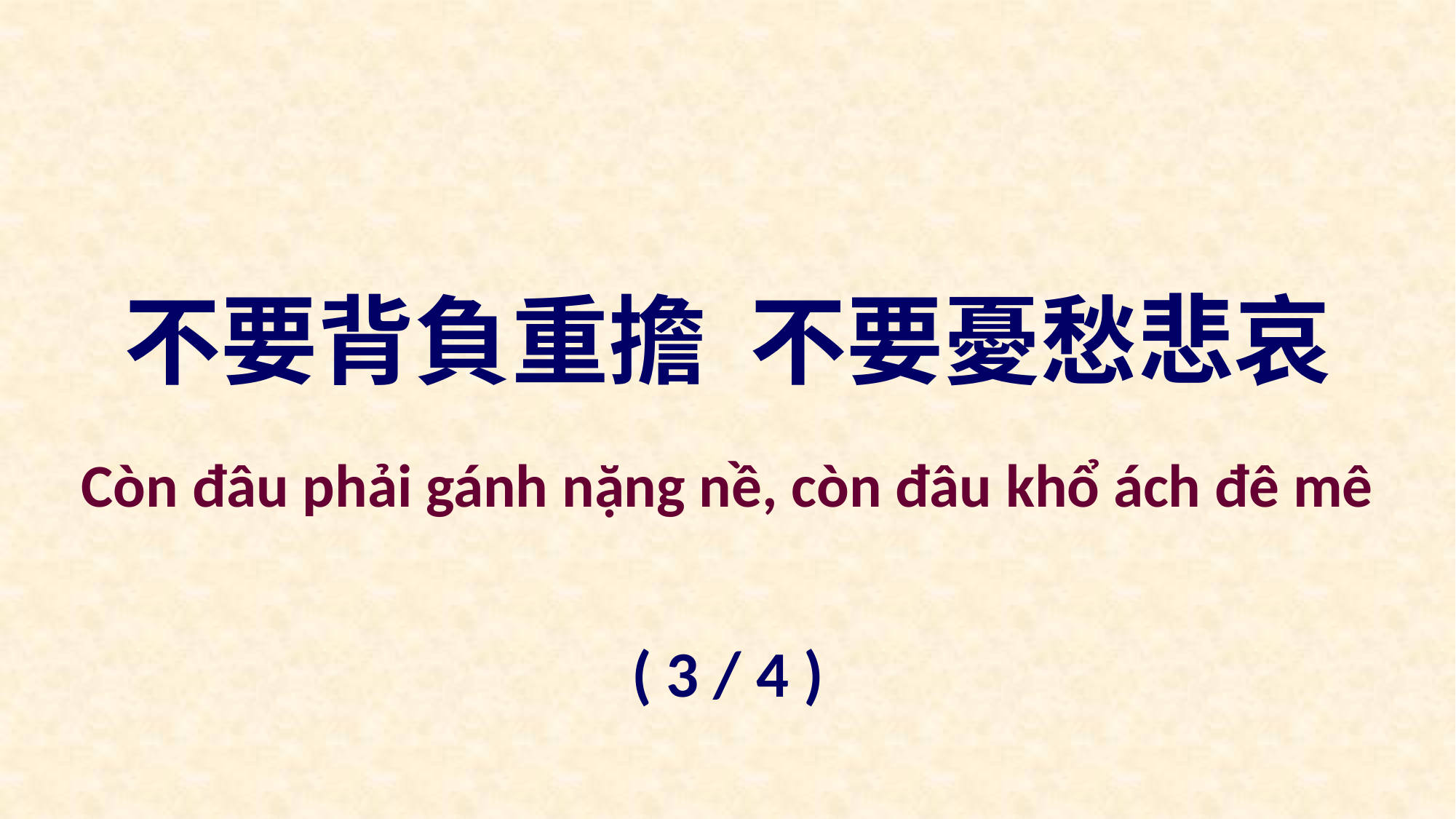

不要背負重擔  不要憂愁悲哀
Còn đâu phải gánh nặng nề, còn đâu khổ ách đê mê
( 3 / 4 )